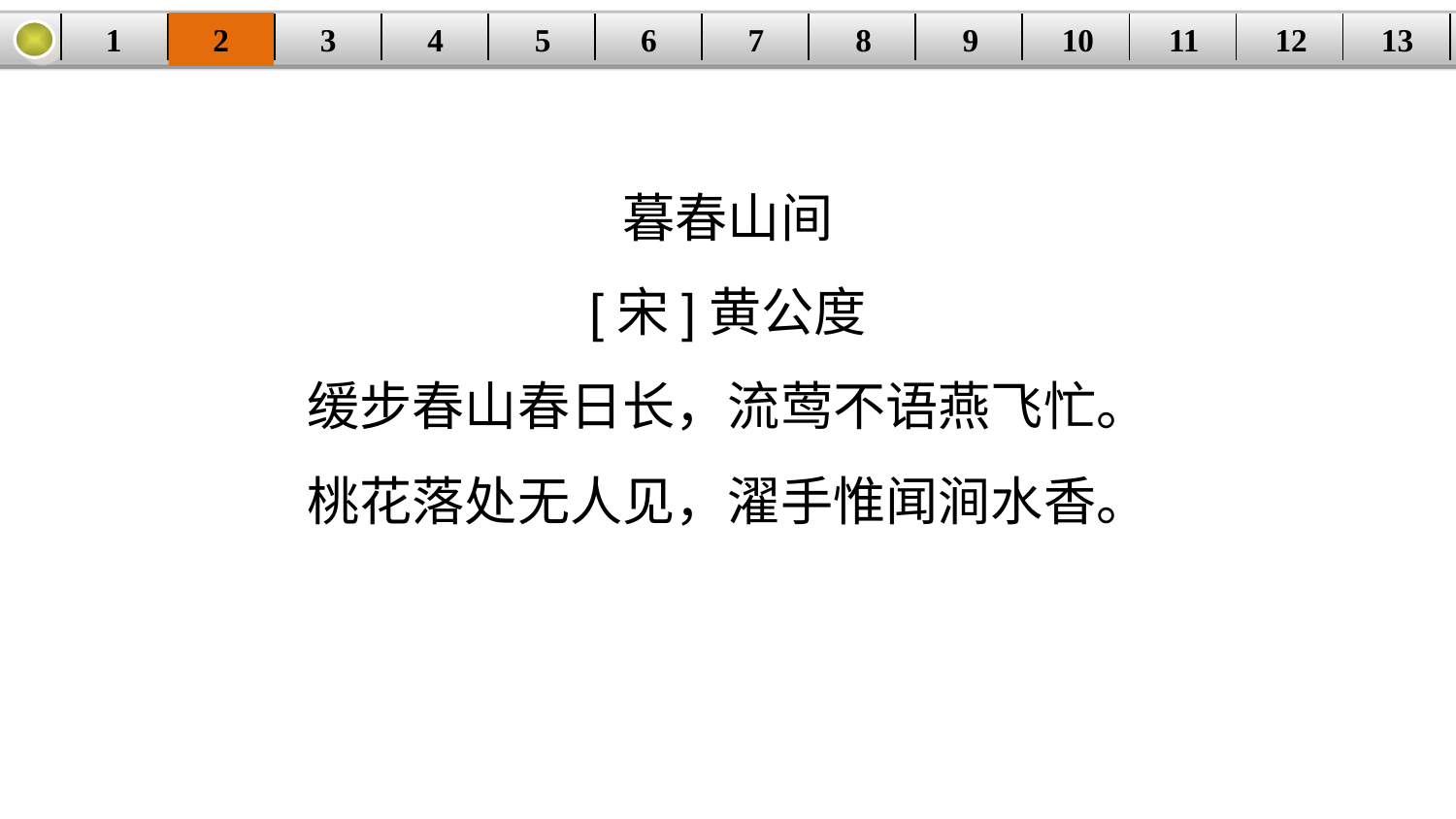

1
2
3
4
5
6
7
8
9
10
11
12
13
|  |  |  |  |  |  |  |  |  |  |  |  |  |
| --- | --- | --- | --- | --- | --- | --- | --- | --- | --- | --- | --- | --- |

暮春山间
[宋]黄公度
缓步春山春日长，流莺不语燕飞忙。
桃花落处无人见，濯手惟闻涧水香。